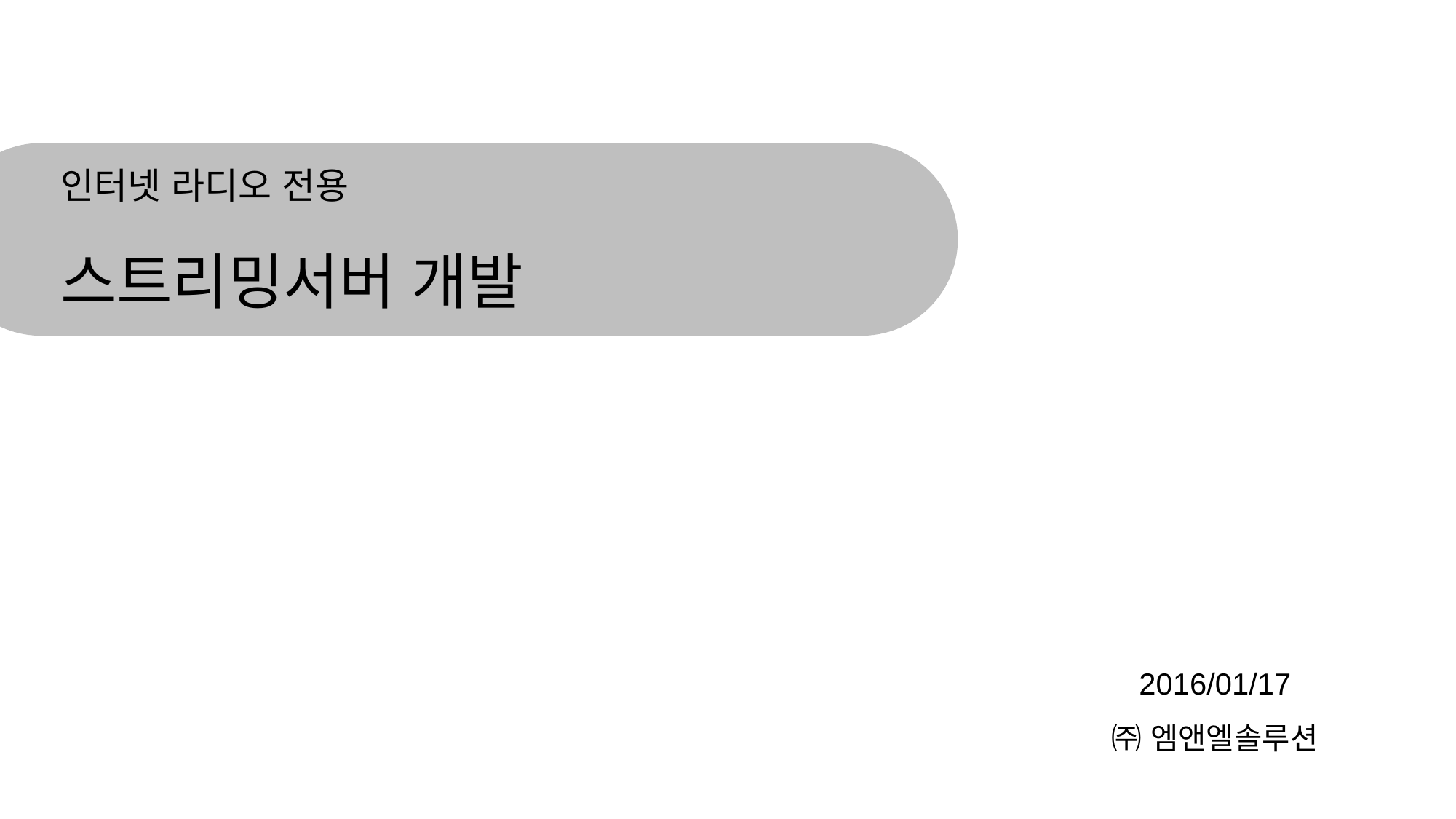

인터넷 라디오 전용
스트리밍서버 개발
2016/01/17
㈜ 엠앤엘솔루션